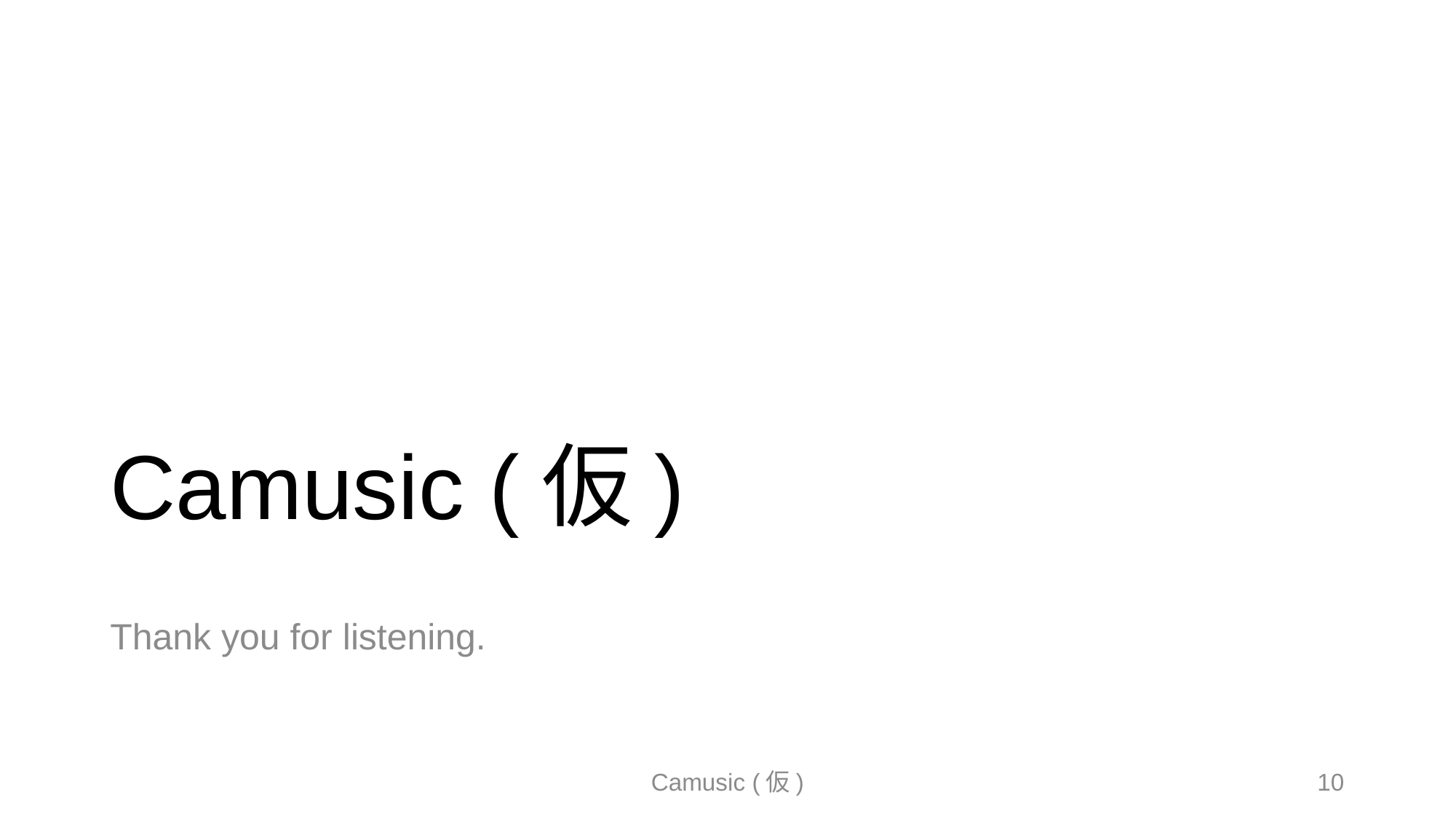

# Camusic (仮)
Thank you for listening.
Camusic (仮)
10